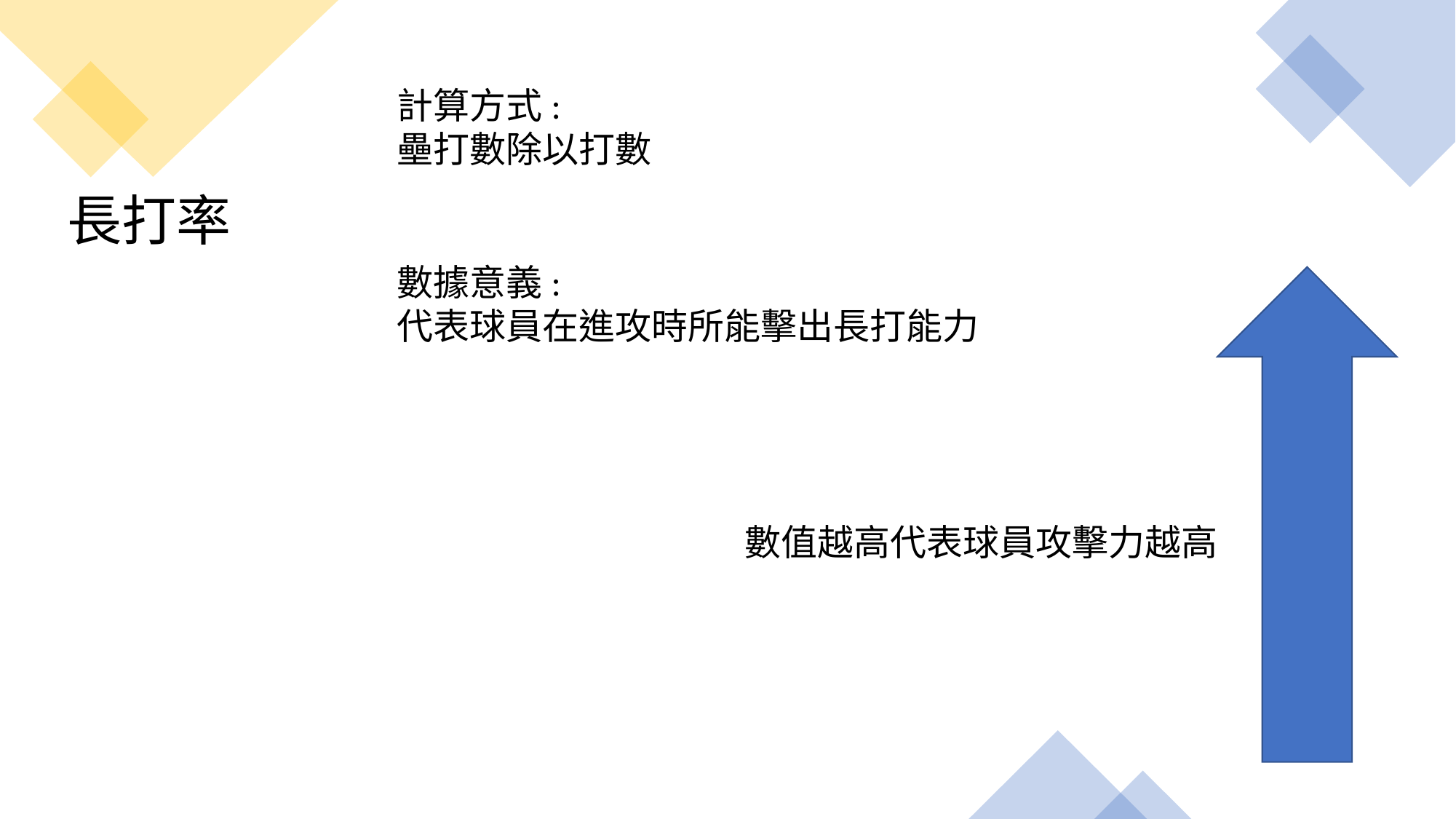

# 長打率

計算方式:
壘打數除以打數

數據意義:
代表球員在進攻時所能擊出長打能力

數值越高代表球員攻擊力越高